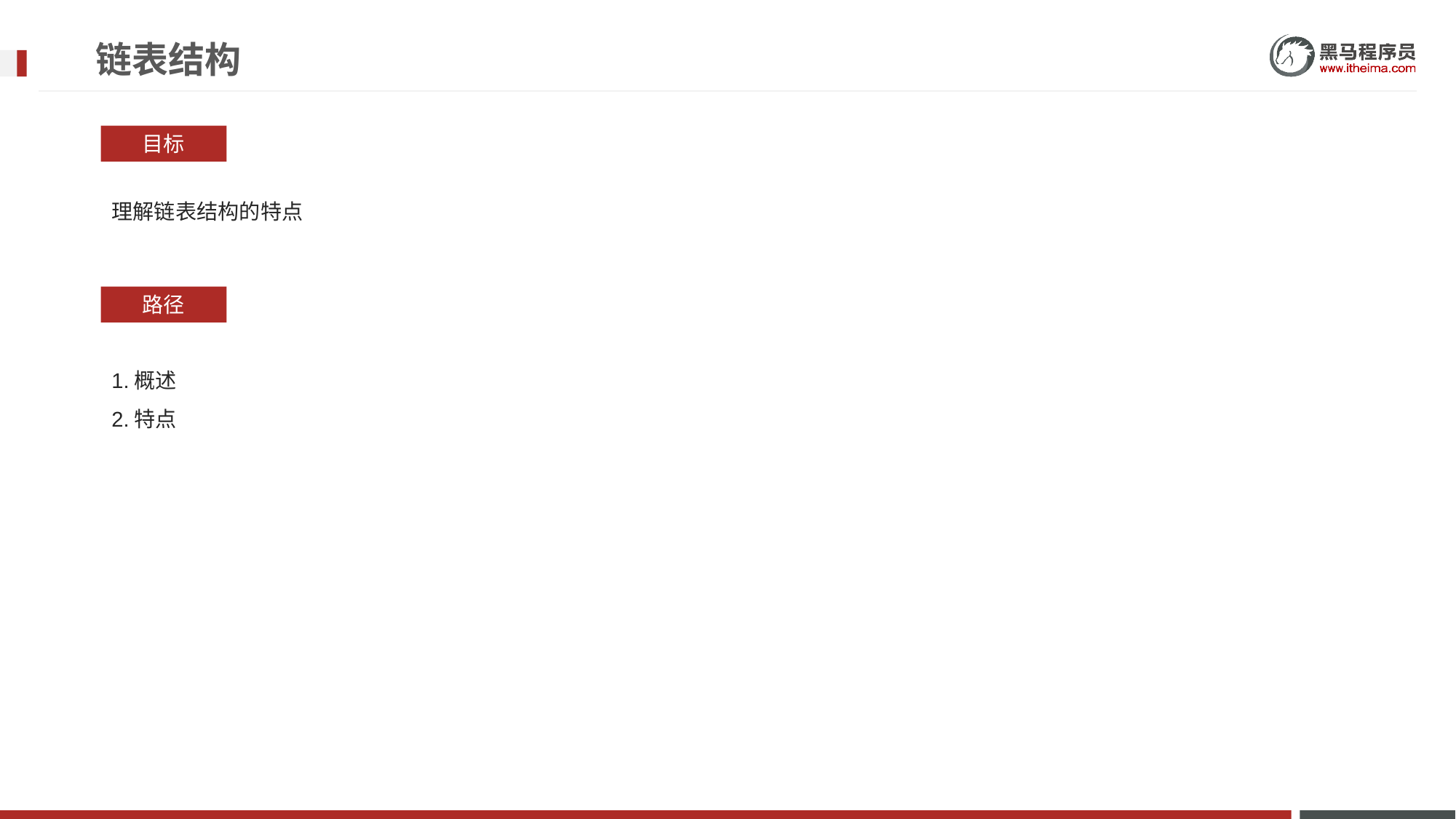

# 链表结构
目标
理解链表结构的特点
路径
1.概述
2.特点